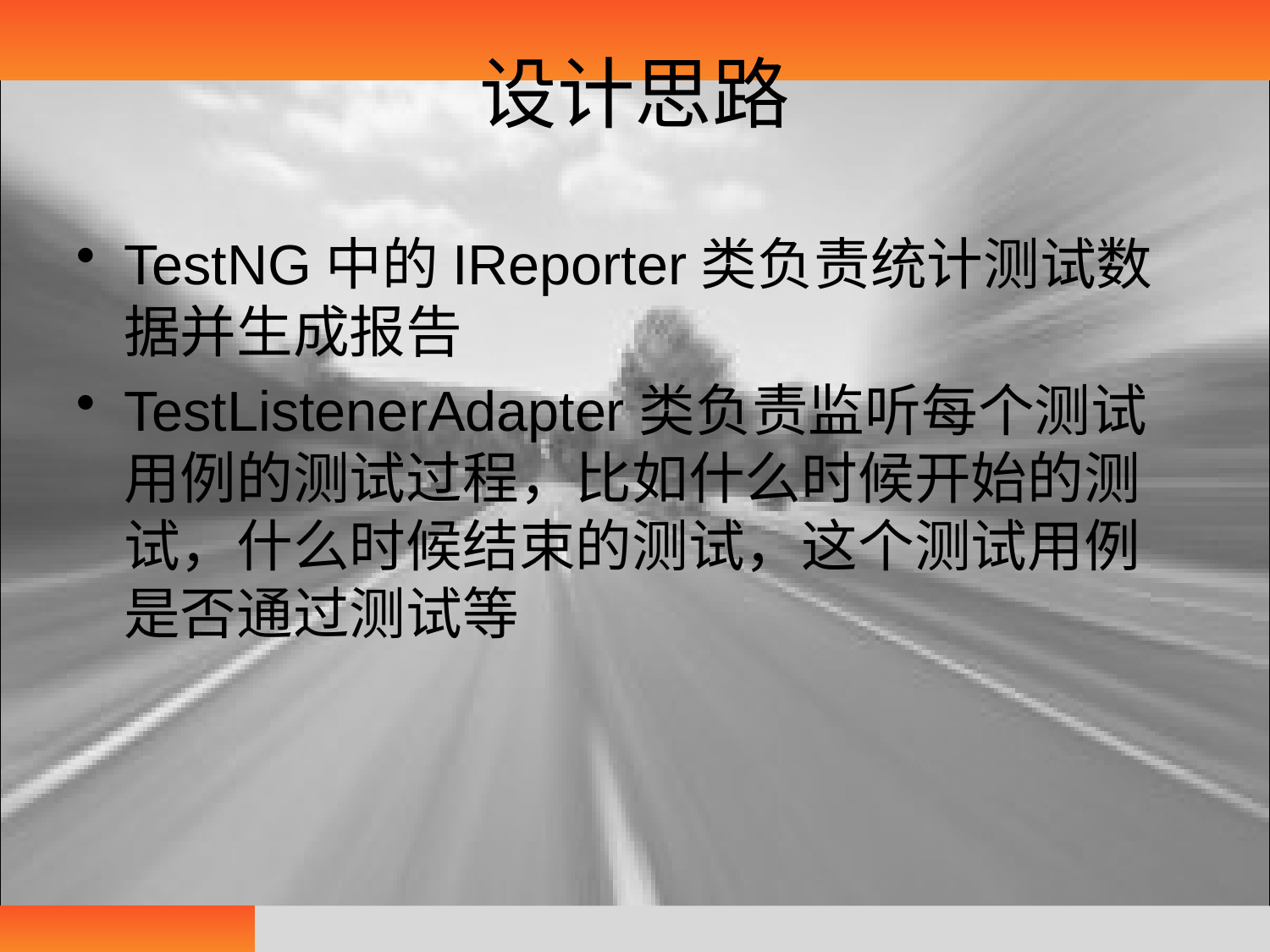

# 设计思路
TestNG中的IReporter类负责统计测试数据并生成报告
TestListenerAdapter类负责监听每个测试用例的测试过程，比如什么时候开始的测试，什么时候结束的测试，这个测试用例是否通过测试等